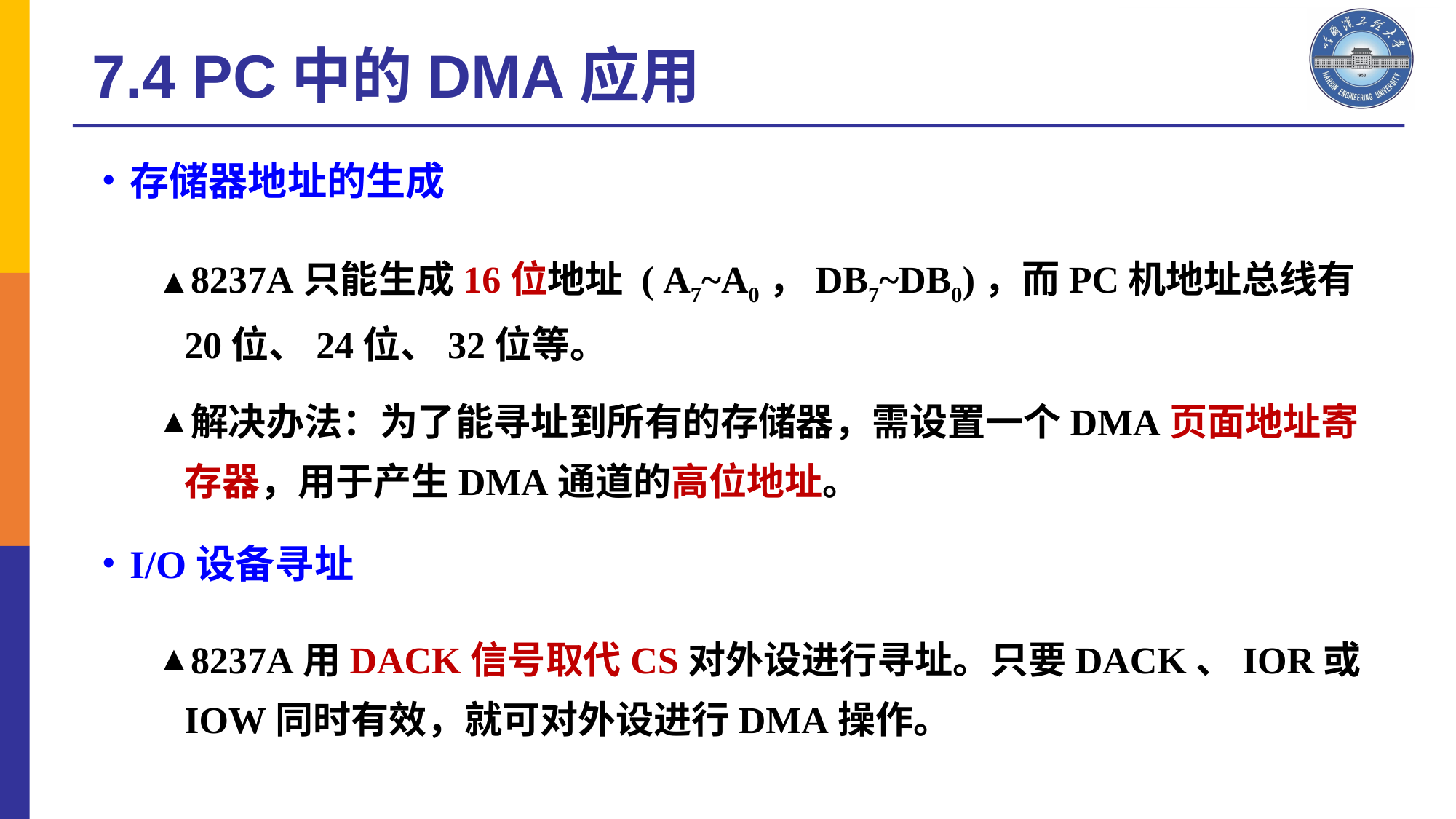

7.4 PC中的DMA应用
存储器地址的生成
8237A只能生成16位地址 ( A7~A0，DB7~DB0)，而PC机地址总线有20位、24位、32位等。
解决办法：为了能寻址到所有的存储器，需设置一个DMA页面地址寄存器，用于产生DMA通道的高位地址。
I/O设备寻址
8237A用DACK信号取代CS对外设进行寻址。只要DACK、IOR或IOW同时有效，就可对外设进行DMA操作。